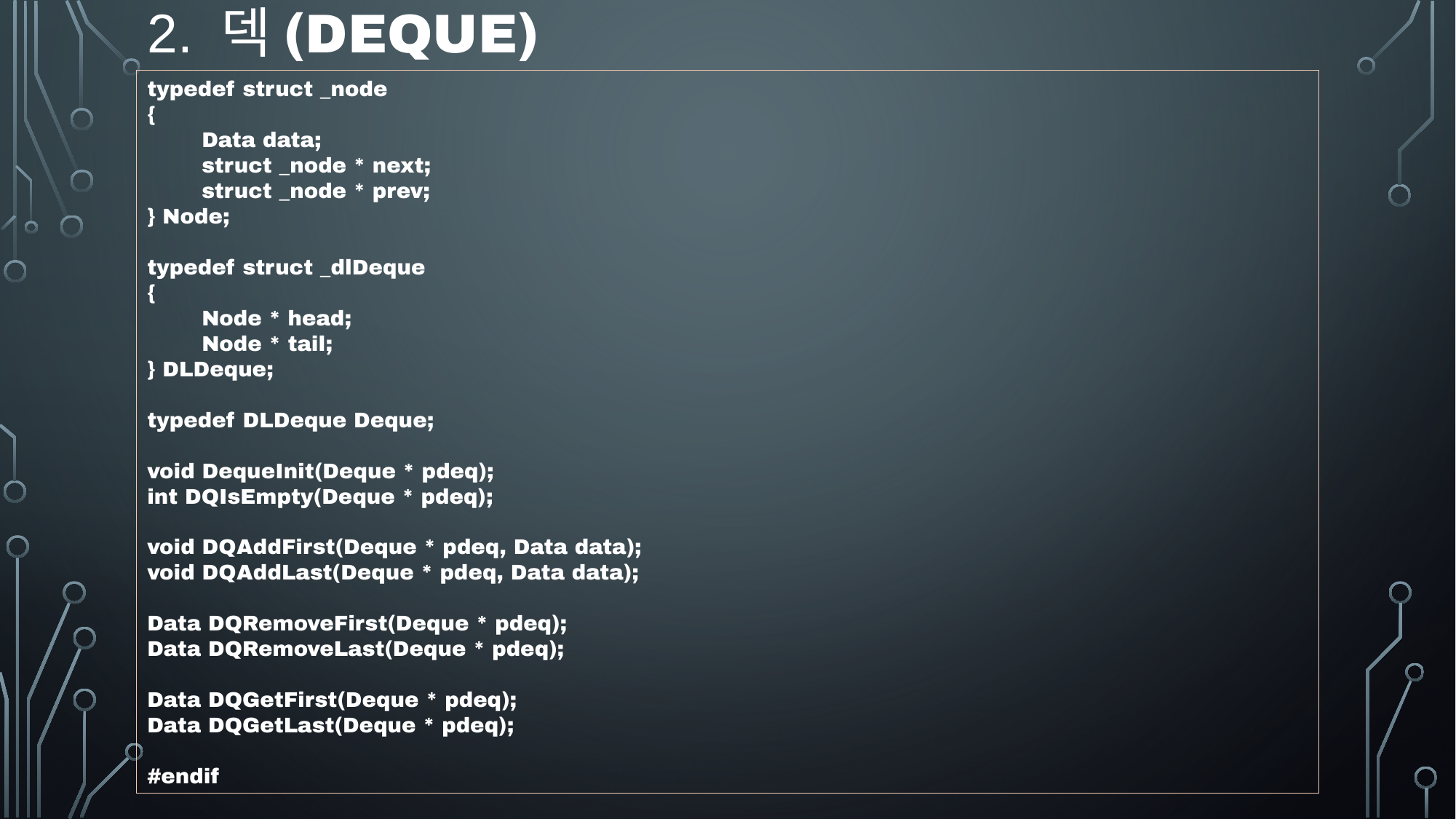

# 2. 덱(Deque)
typedef struct _node
{
Data data;
struct _node * next;
struct _node * prev;
} Node;

typedef struct _dlDeque
{
Node * head;
Node * tail;
} DLDeque;

typedef DLDeque Deque;

void DequeInit(Deque * pdeq);
int DQIsEmpty(Deque * pdeq);

void DQAddFirst(Deque * pdeq, Data data);
void DQAddLast(Deque * pdeq, Data data);

Data DQRemoveFirst(Deque * pdeq);
Data DQRemoveLast(Deque * pdeq);

Data DQGetFirst(Deque * pdeq);
Data DQGetLast(Deque * pdeq);

#endif